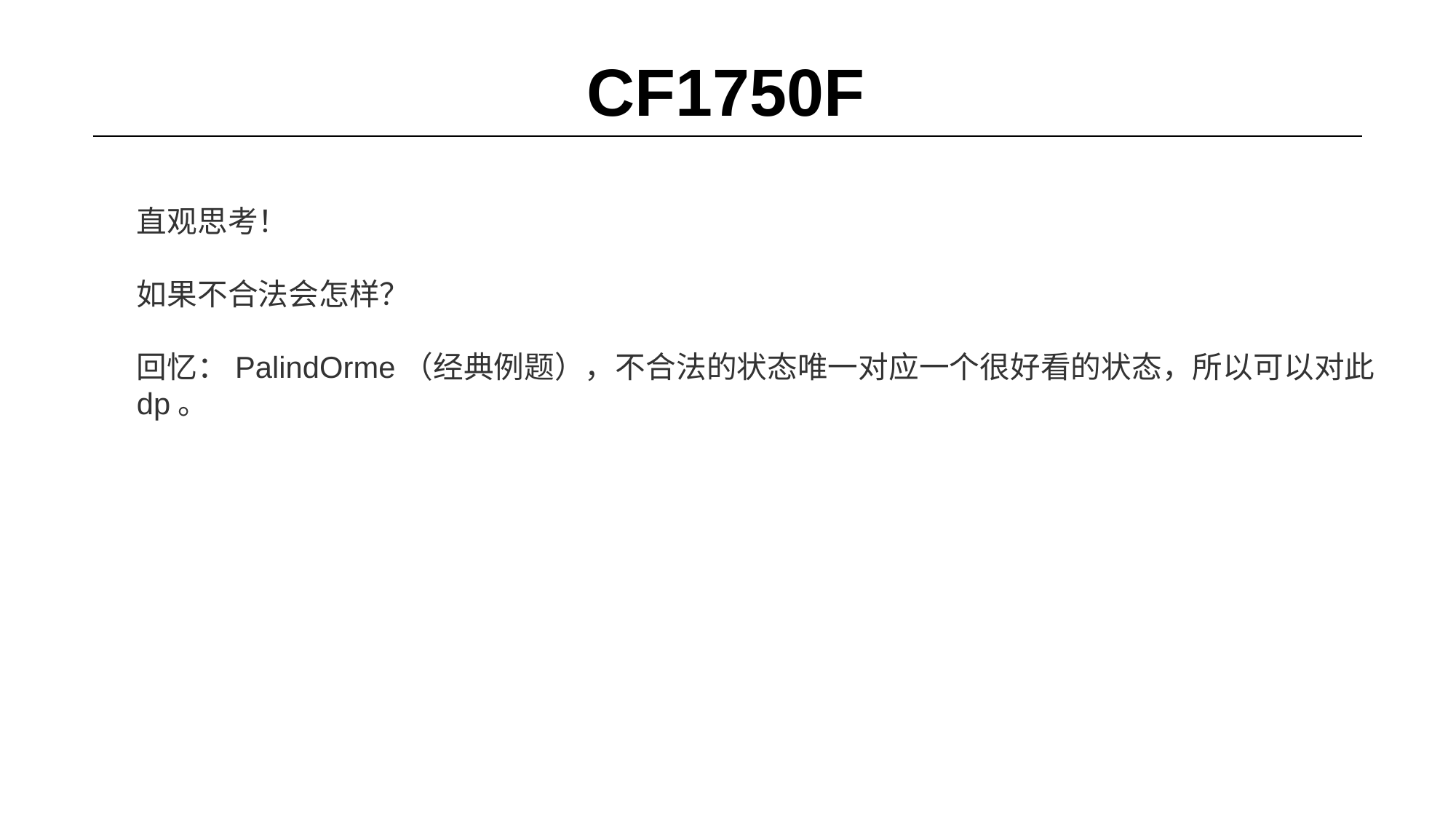

# CF1750F
直观思考！

如果不合法会怎样？

回忆：PalindOrme（经典例题），不合法的状态唯一对应一个很好看的状态，所以可以对此 dp。